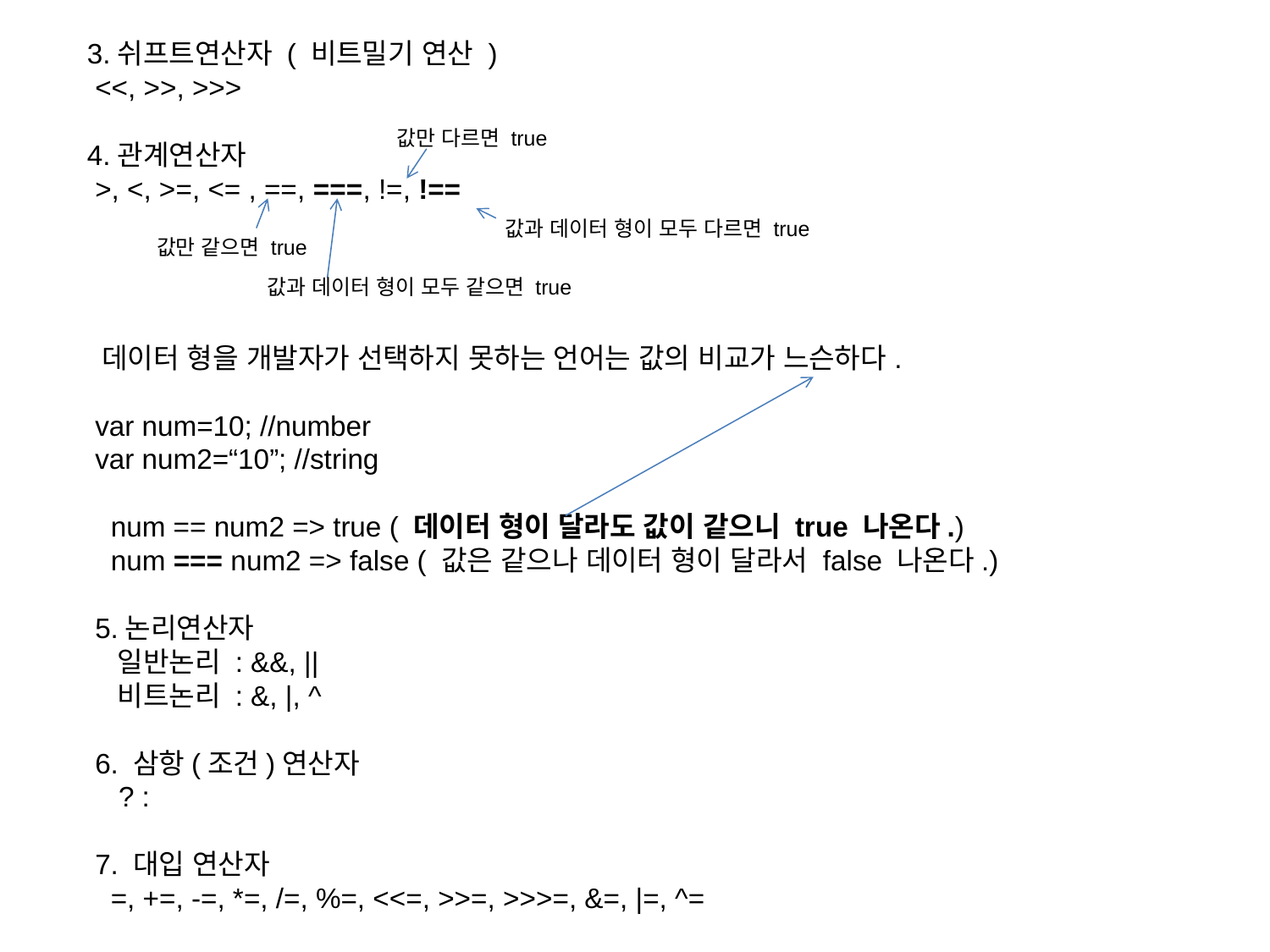

3.쉬프트연산자 ( 비트밀기 연산 )
 <<, >>, >>>

4.관계연산자
 >, <, >=, <= , ==, ===, !=, !==

 데이터 형을 개발자가 선택하지 못하는 언어는 값의 비교가 느슨하다.

 var num=10; //number
 var num2=“10”; //string

   num == num2 => true ( 데이터 형이 달라도 값이 같으니 true 나온다.)
   num === num2 => false ( 값은 같으나 데이터 형이 달라서 false 나온다.)

 5.논리연산자
   일반논리 : &&, ||
   비트논리 : &, |, ^

 6. 삼항(조건)연산자
    ? :

 7. 대입 연산자
   =, +=, -=, *=, /=, %=, <<=, >>=, >>>=, &=, |=, ^=
값만 다르면 true
값과 데이터 형이 모두 다르면 true
값만 같으면 true
값과 데이터 형이 모두 같으면 true